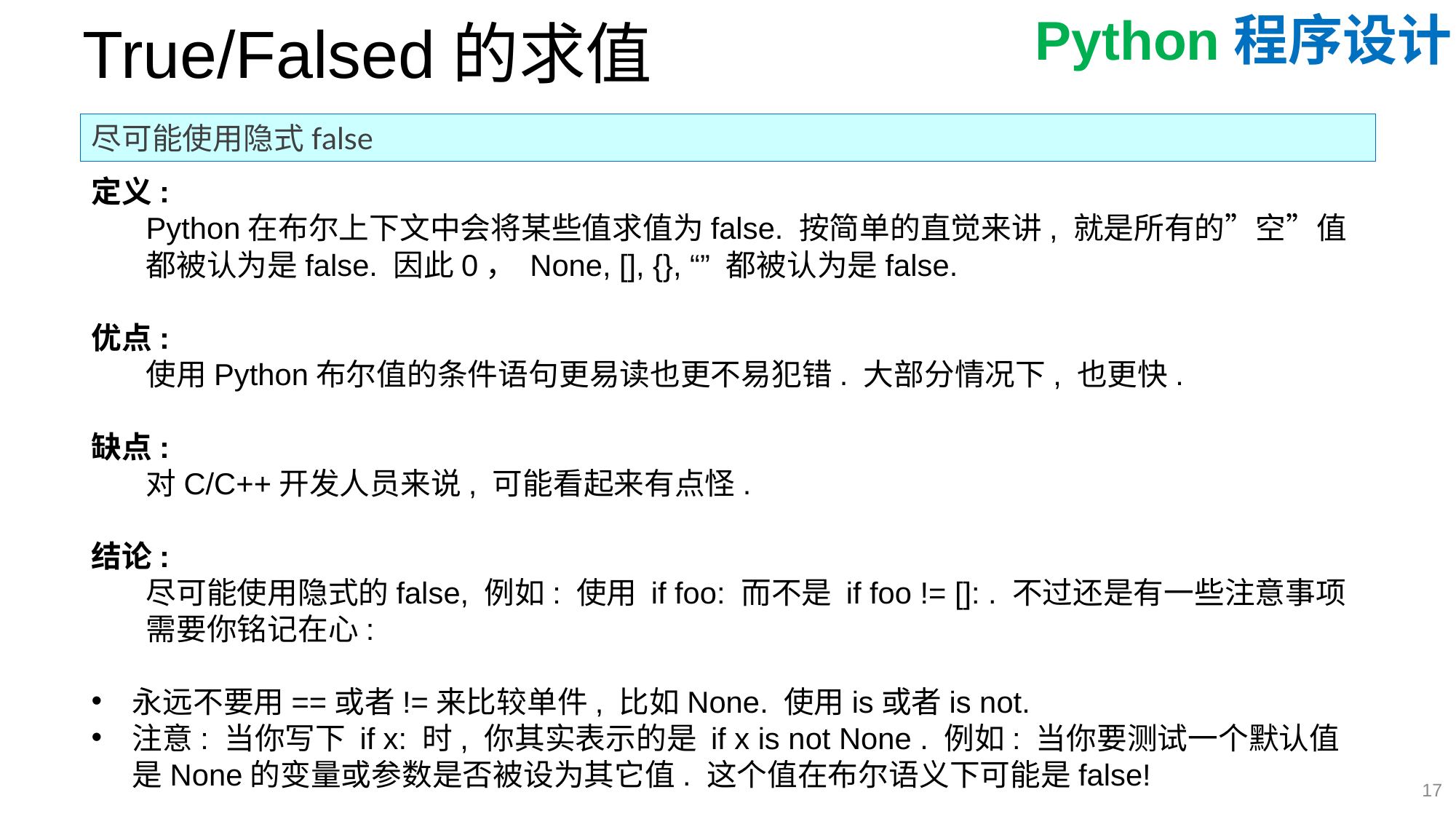

# True/Falsed的求值
尽可能使用隐式false
定义:
Python在布尔上下文中会将某些值求值为false. 按简单的直觉来讲, 就是所有的”空”值都被认为是false. 因此0， None, [], {}, “” 都被认为是false.

优点:
使用Python布尔值的条件语句更易读也更不易犯错. 大部分情况下, 也更快.

缺点:
对C/C++开发人员来说, 可能看起来有点怪.

结论:
尽可能使用隐式的false, 例如: 使用 if foo: 而不是 if foo != []: . 不过还是有一些注意事项需要你铭记在心:

永远不要用==或者!=来比较单件, 比如None. 使用is或者is not.
注意: 当你写下 if x: 时, 你其实表示的是 if x is not None . 例如: 当你要测试一个默认值是None的变量或参数是否被设为其它值. 这个值在布尔语义下可能是false!
17